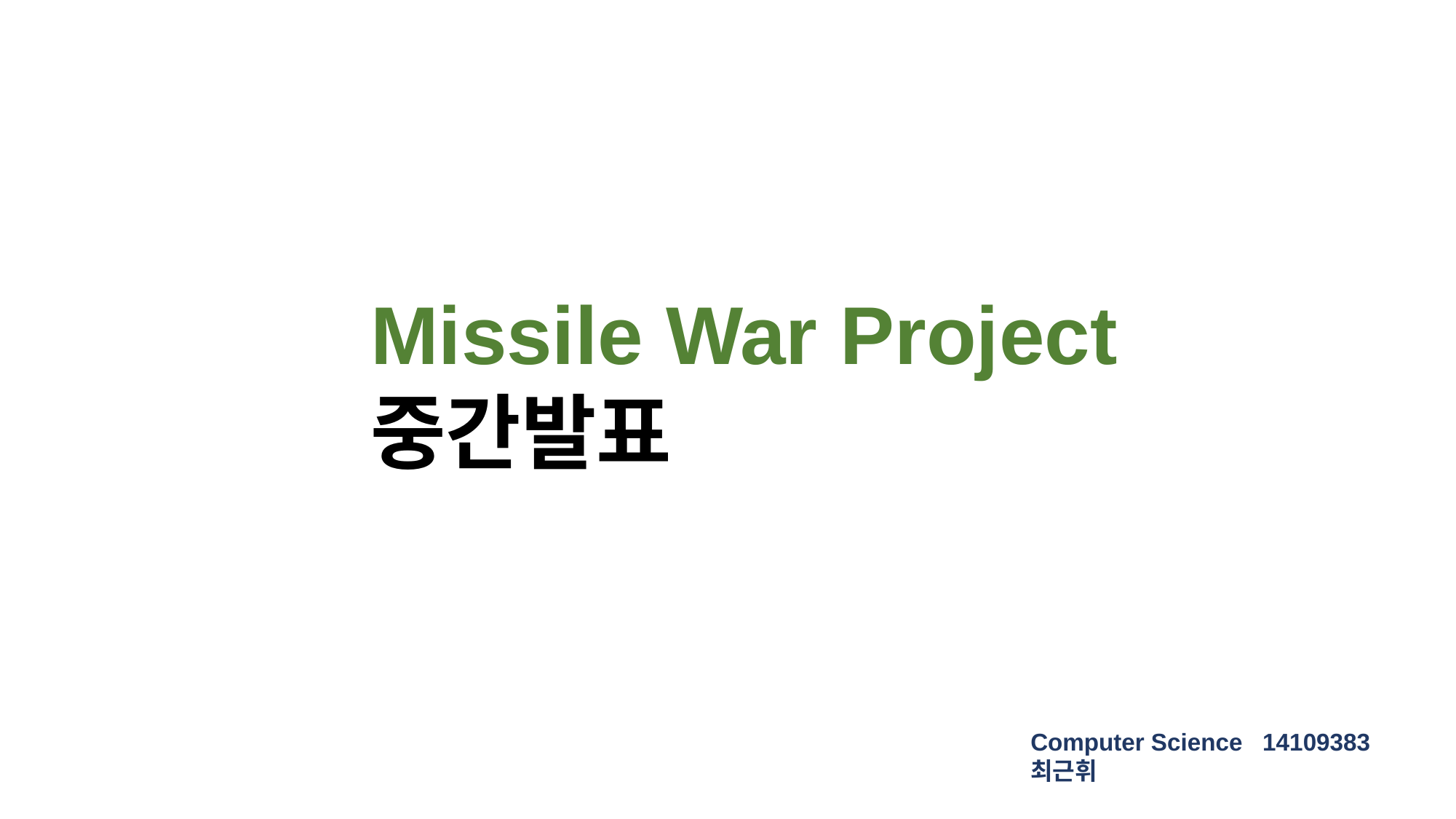

Missile War Project
중간발표
Computer Science   14109383 최근휘